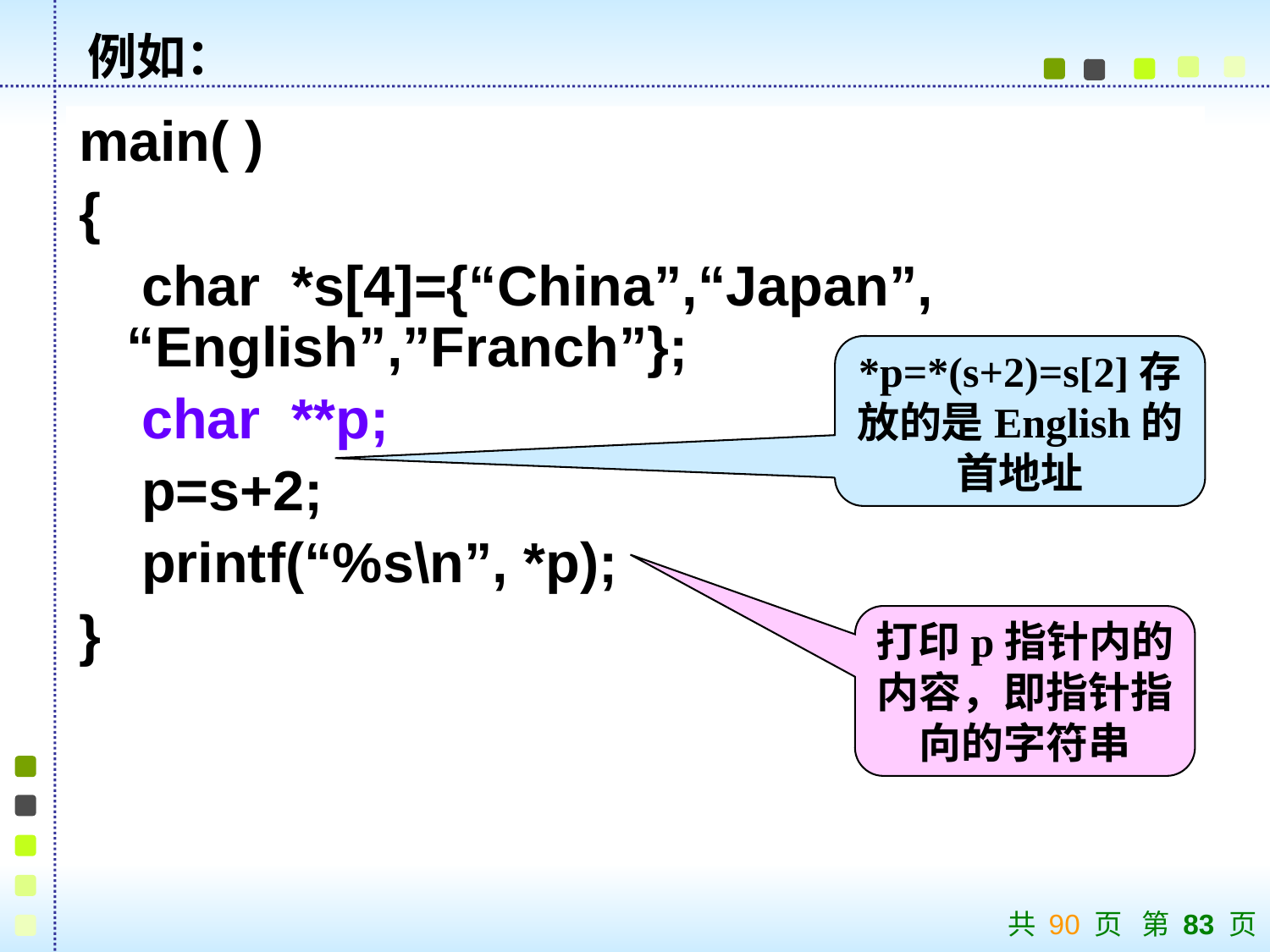

# 例如：
main( )
{
    char  *s[4]={“China”,“Japan”, “English”,”Franch”};
    char  **p;
    p=s+2;
    printf(“%s\n”, *p);
}
*p=*(s+2)=s[2]存放的是English的首地址
打印p指针内的内容，即指针指向的字符串
共 90 页   第 83 页